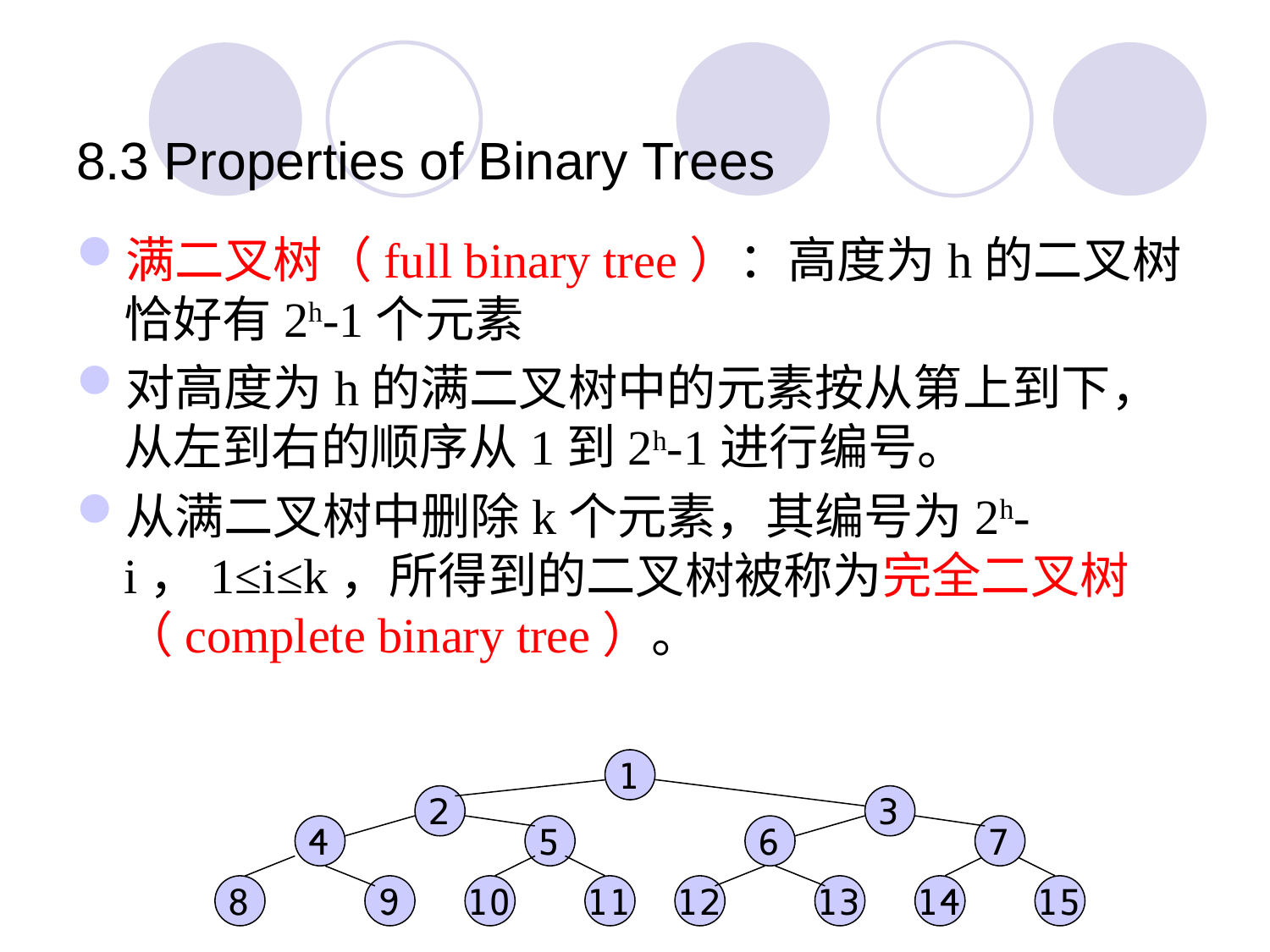

8.3 Properties of Binary Trees
19

满二叉树（full binary tree）：高度为h的二叉树恰好有2h-1个元素
对高度为h的满二叉树中的元素按从第上到下，从左到右的顺序从1到2h-1进行编号。
从满二叉树中删除k个元素，其编号为2h-i，1≤i≤k，所得到的二叉树被称为完全二叉树（complete binary tree）。
1

2
3
4

5
6

7

8
9
10
11
12
13
14
15